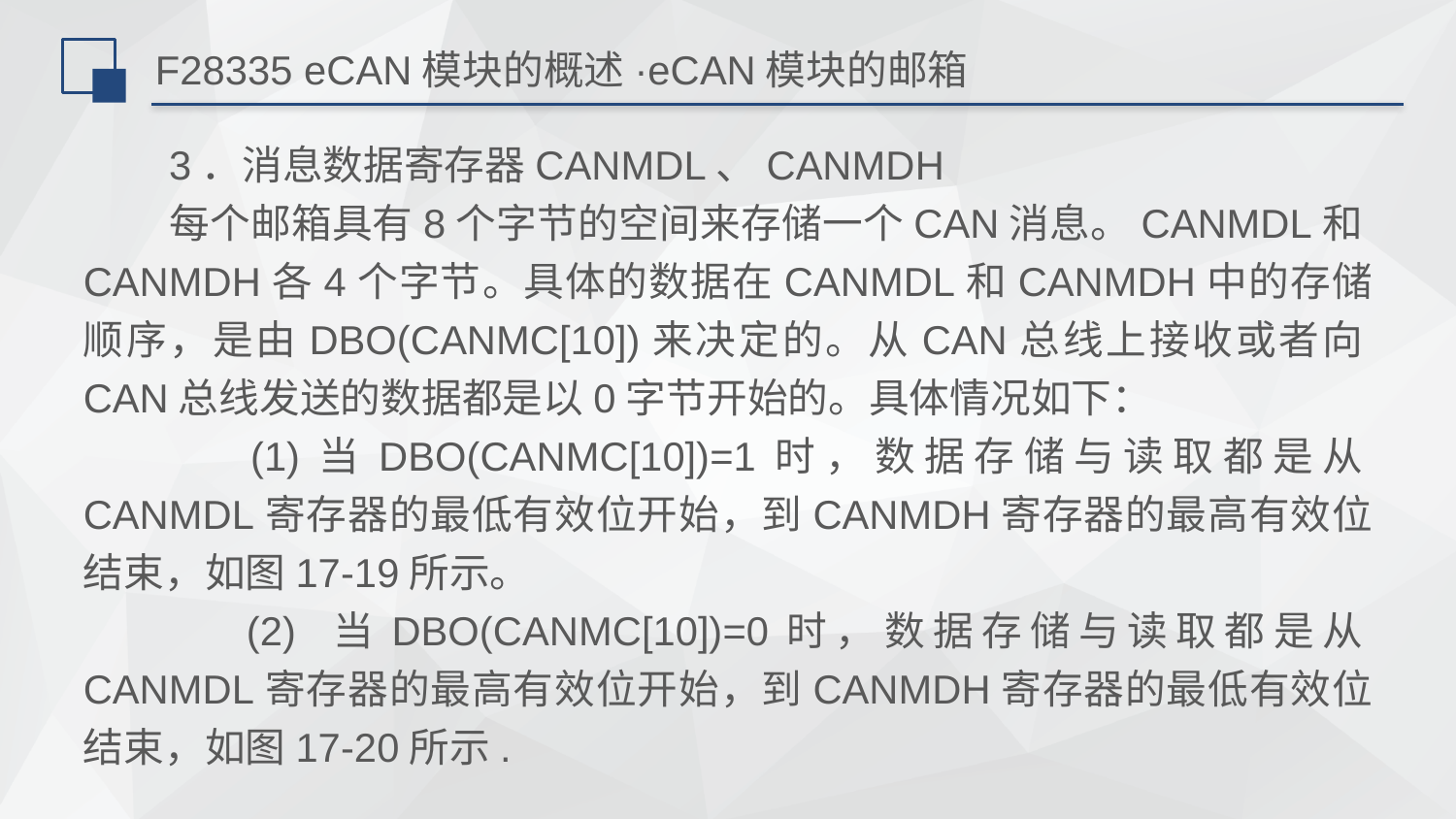

# F28335 eCAN模块的概述·eCAN模块的邮箱
3．消息数据寄存器CANMDL、CANMDH
每个邮箱具有8个字节的空间来存储一个CAN消息。CANMDL和CANMDH各4个字节。具体的数据在CANMDL和CANMDH中的存储顺序，是由DBO(CANMC[10])来决定的。从CAN总线上接收或者向CAN总线发送的数据都是以0字节开始的。具体情况如下：
    (1)当DBO(CANMC[10])=1时，数据存储与读取都是从CANMDL寄存器的最低有效位开始，到CANMDH寄存器的最高有效位结束，如图17-19所示。
    (2) 当DBO(CANMC[10])=0时，数据存储与读取都是从CANMDL寄存器的最高有效位开始，到CANMDH寄存器的最低有效位结束，如图17-20所示.